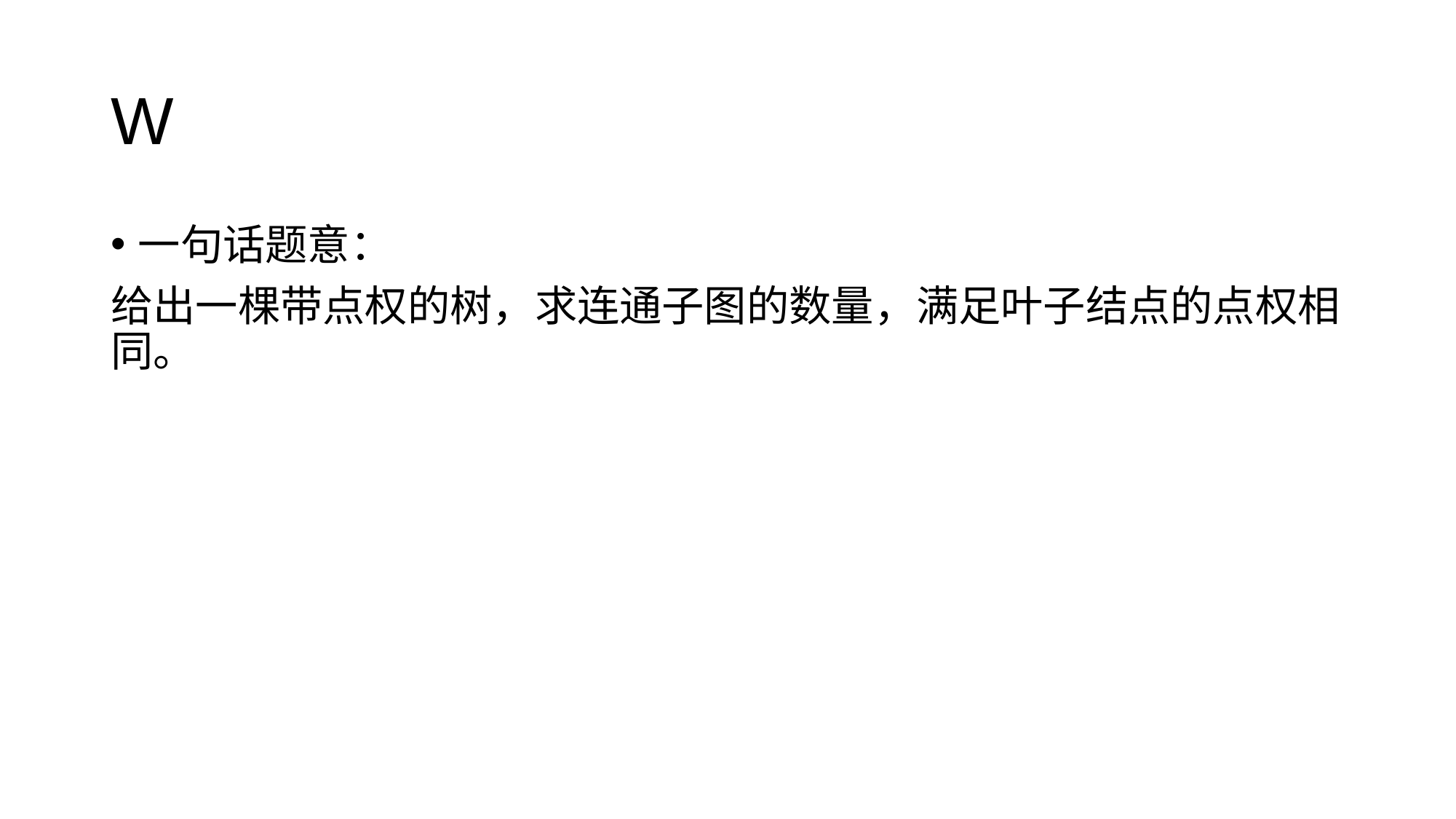

# W
一句话题意：
给出一棵带点权的树，求连通子图的数量，满足叶子结点的点权相同。